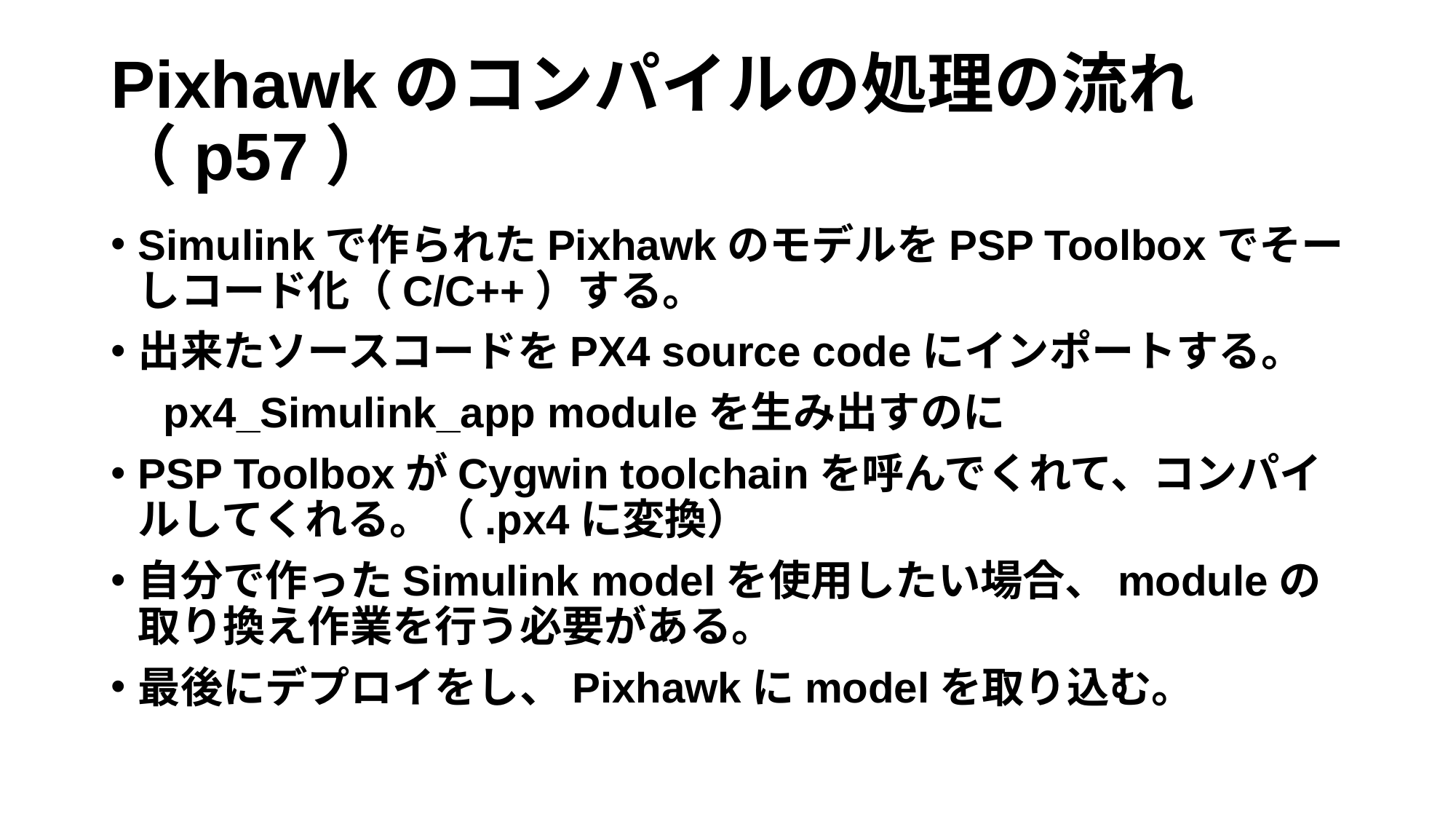

# Pixhawkのコンパイルの処理の流れ（p57）
Simulinkで作られたPixhawkのモデルをPSP Toolboxでそーしコード化（C/C++）する。
出来たソースコードをPX4 source codeにインポートする。
　px4_Simulink_app moduleを生み出すのに
PSP ToolboxがCygwin toolchainを呼んでくれて、コンパイルしてくれる。（.px4に変換）
自分で作ったSimulink modelを使用したい場合、moduleの取り換え作業を行う必要がある。
最後にデプロイをし、Pixhawkにmodelを取り込む。